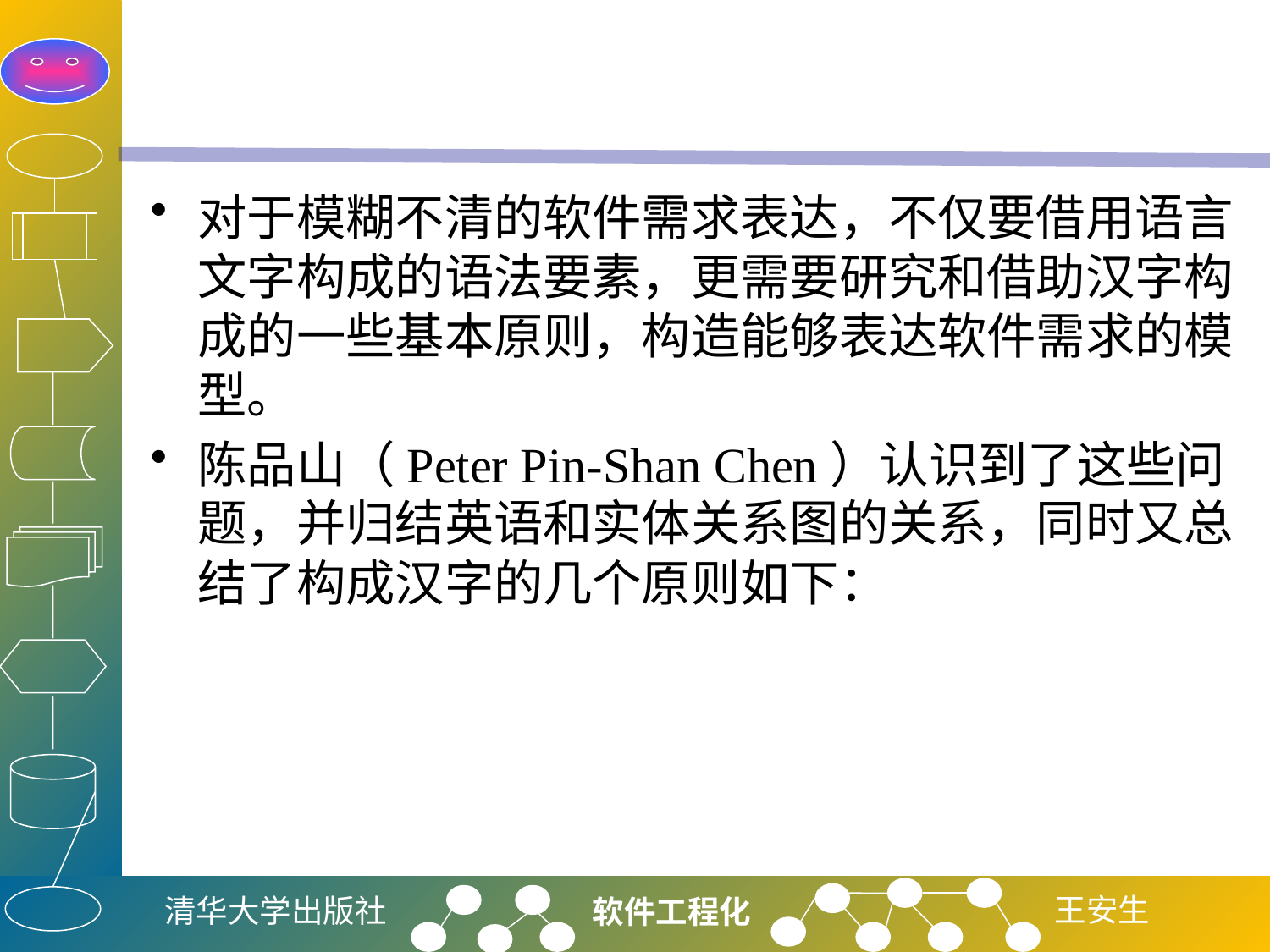

#
对于模糊不清的软件需求表达，不仅要借用语言文字构成的语法要素，更需要研究和借助汉字构成的一些基本原则，构造能够表达软件需求的模型。
陈品山（Peter Pin-Shan Chen）认识到了这些问题，并归结英语和实体关系图的关系，同时又总结了构成汉字的几个原则如下：